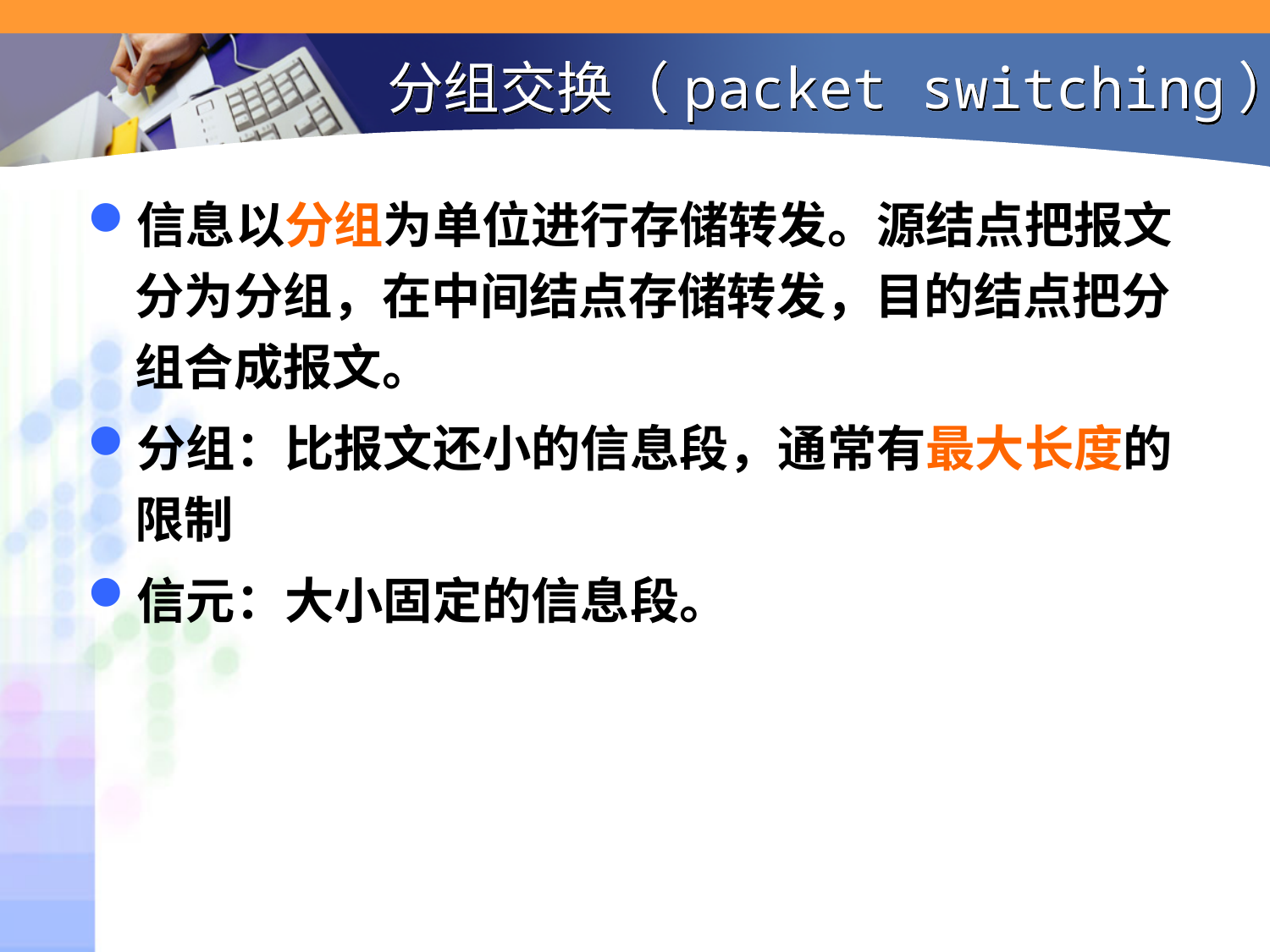

# 分组交换（packet switching）
信息以分组为单位进行存储转发。源结点把报文分为分组，在中间结点存储转发，目的结点把分组合成报文。
分组：比报文还小的信息段，通常有最大长度的限制
信元：大小固定的信息段。